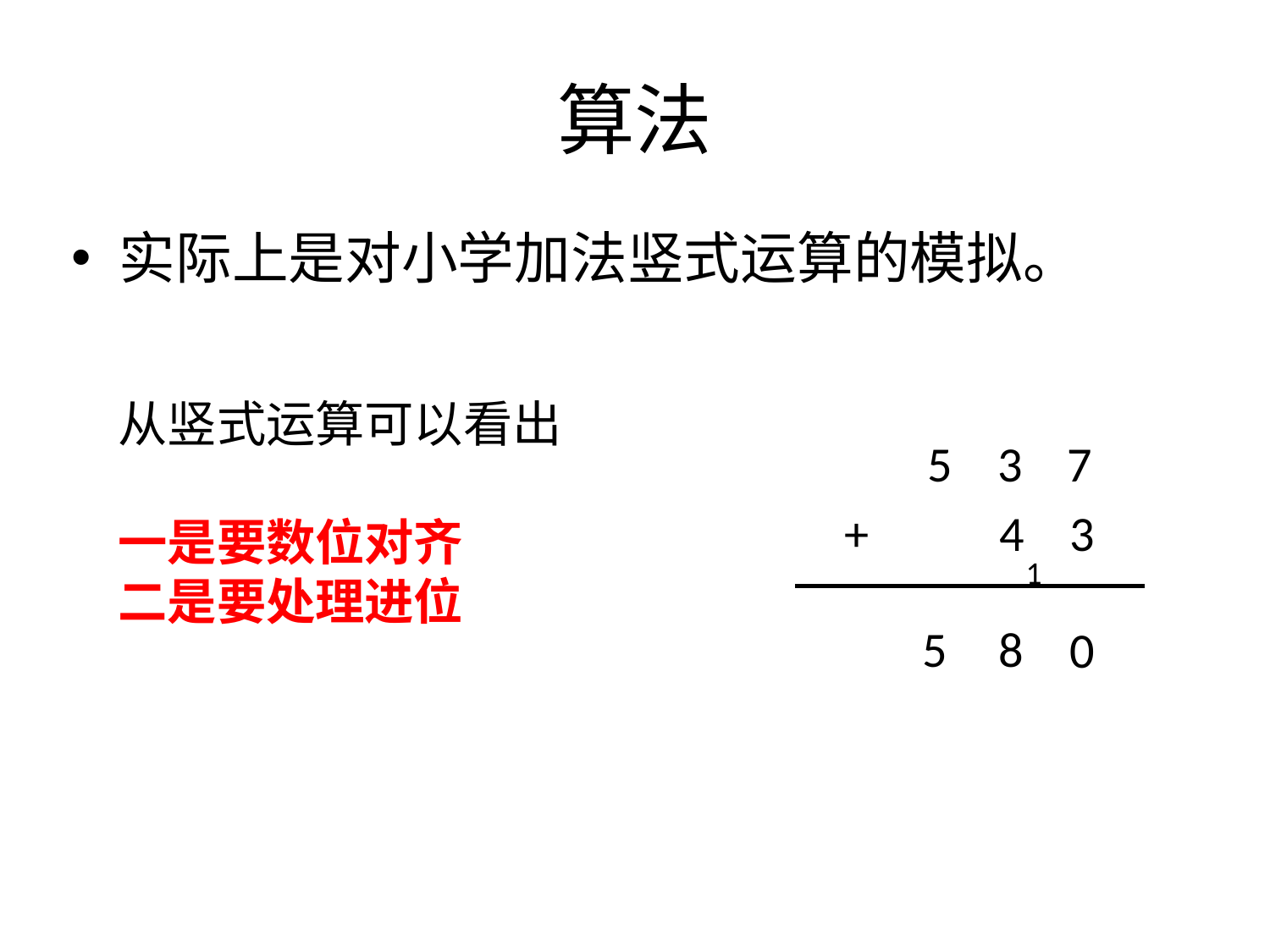

# 算法
实际上是对小学加法竖式运算的模拟。
从竖式运算可以看出

一是要数位对齐
二是要处理进位
5
3
7
+
4
3
1
5
8
0